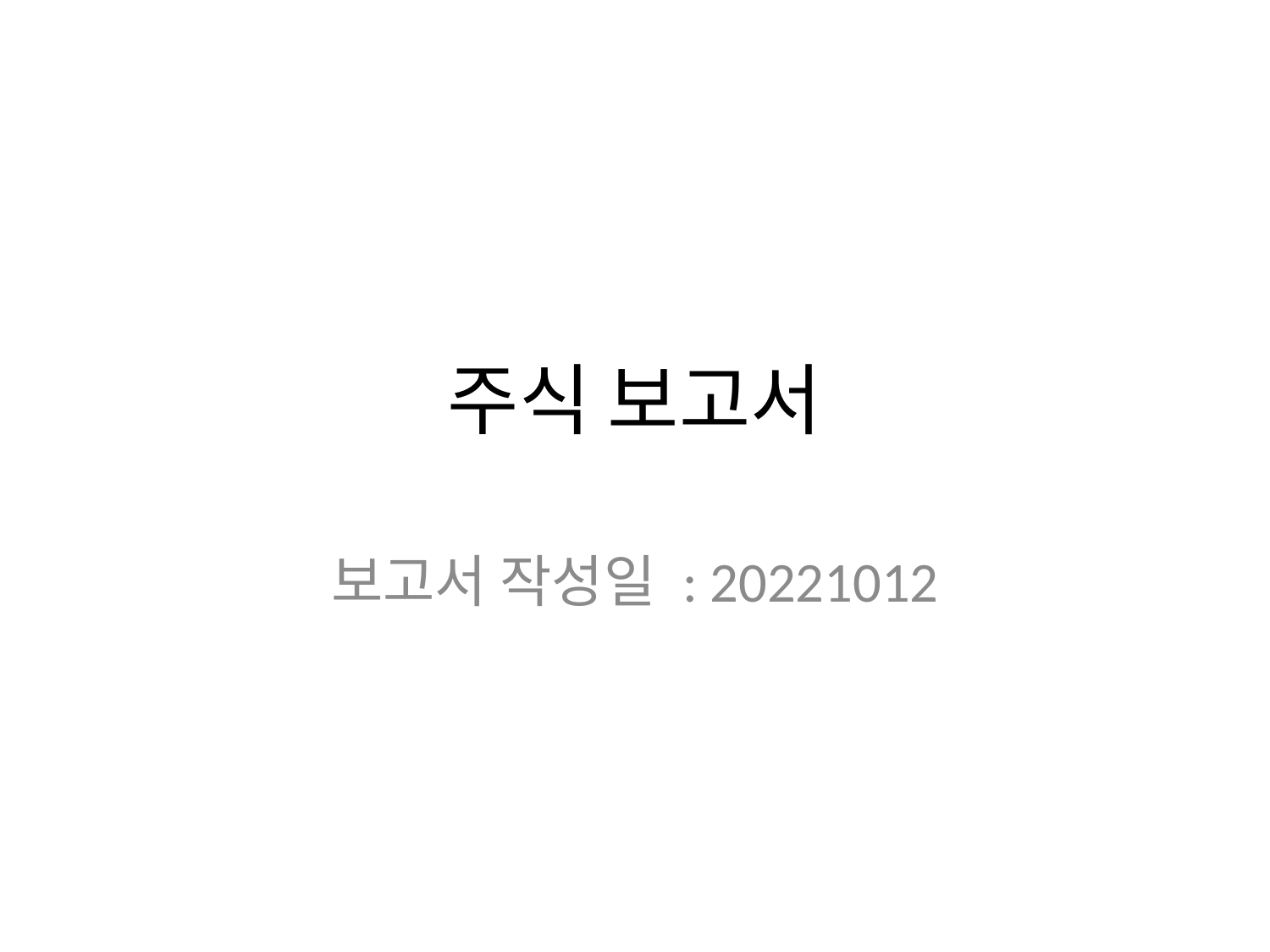

# 주식 보고서
보고서 작성일 : 20221012